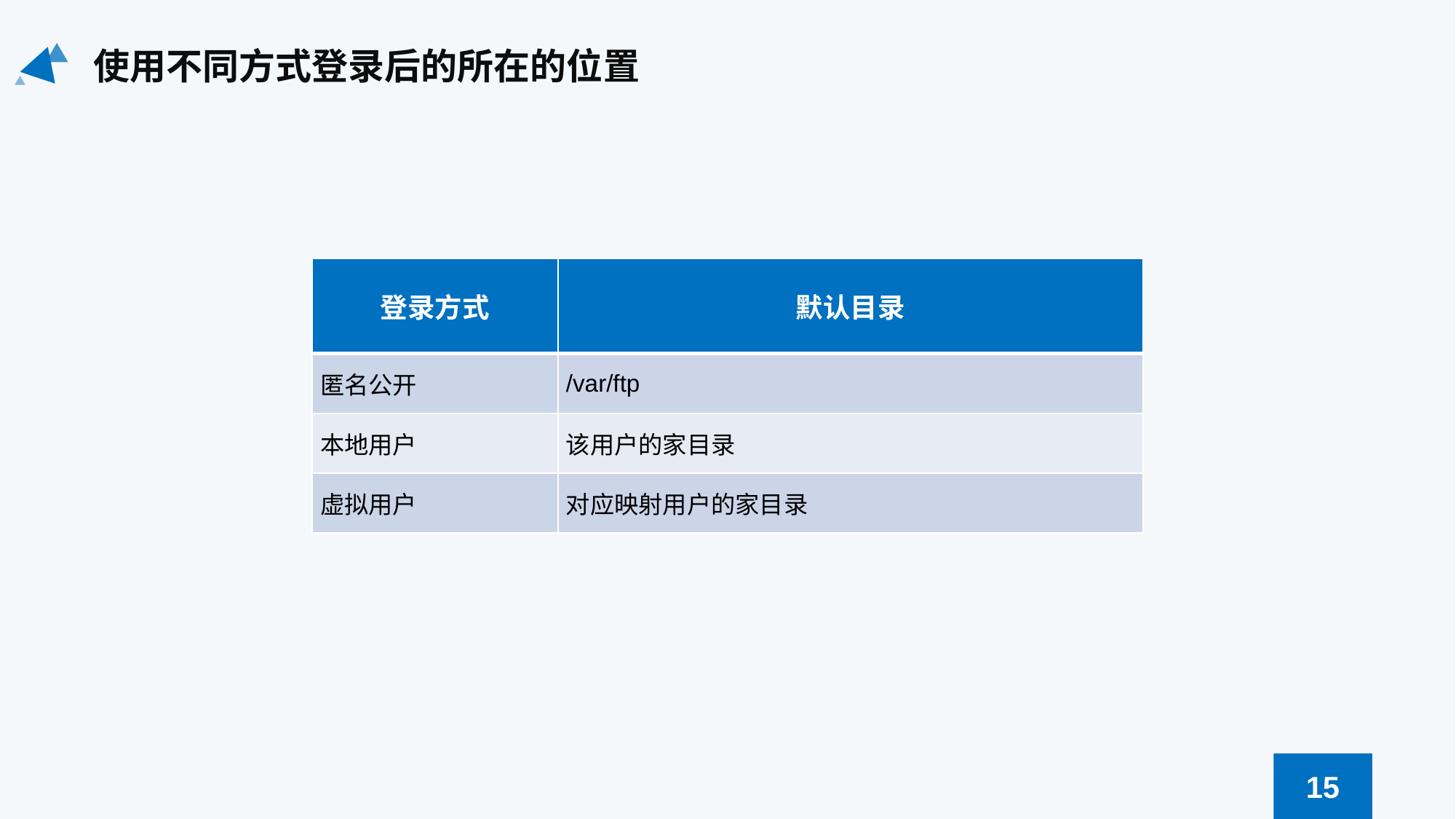

使用不同方式登录后的所在的位置

| 登录方式 | 默认目录 |
| --- | --- |
| 匿名公开 | /var/ftp |
| 本地用户 | 该用户的家目录 |
| 虚拟用户 | 对应映射用户的家目录 |

15